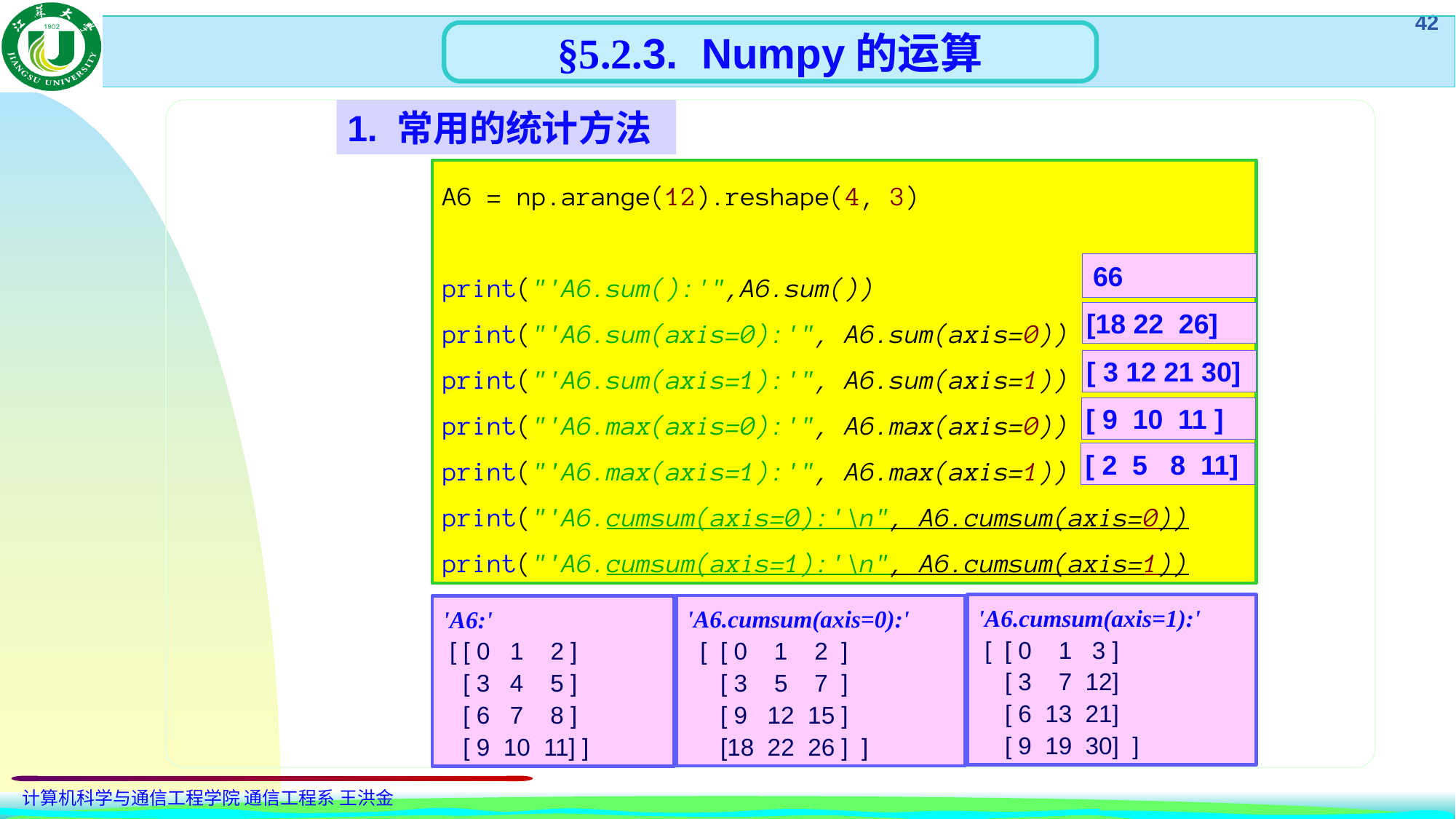

§5.2.3.  Numpy的运算
1. 常用的统计方法
A6 = np.arange(12).reshape(4, 3)

print("'A6.sum():'",A6.sum())
print("'A6.sum(axis=0):'", A6.sum(axis=0))
print("'A6.sum(axis=1):'", A6.sum(axis=1))
print("'A6.max(axis=0):'", A6.max(axis=0))
print("'A6.max(axis=1):'", A6.max(axis=1))
print("'A6.cumsum(axis=0):'\n", A6.cumsum(axis=0))
print("'A6.cumsum(axis=1):'\n", A6.cumsum(axis=1))
66
[18 22  26]
[ 3 12 21 30]
[ 9  10  11 ]
[ 2  5   8  11]
'A6.cumsum(axis=1):'
 [  [ 0    1   3 ]
    [ 3    7  12]
    [ 6  13  21]
    [ 9  19  30]  ]
'A6.cumsum(axis=0):'
  [  [ 0    1    2  ]
     [ 3    5    7  ]
     [ 9   12  15 ]
     [18  22  26 ]  ]
'A6:'
 [ [ 0   1    2 ]
   [ 3   4    5 ]
   [ 6   7    8 ]
   [ 9  10  11] ]